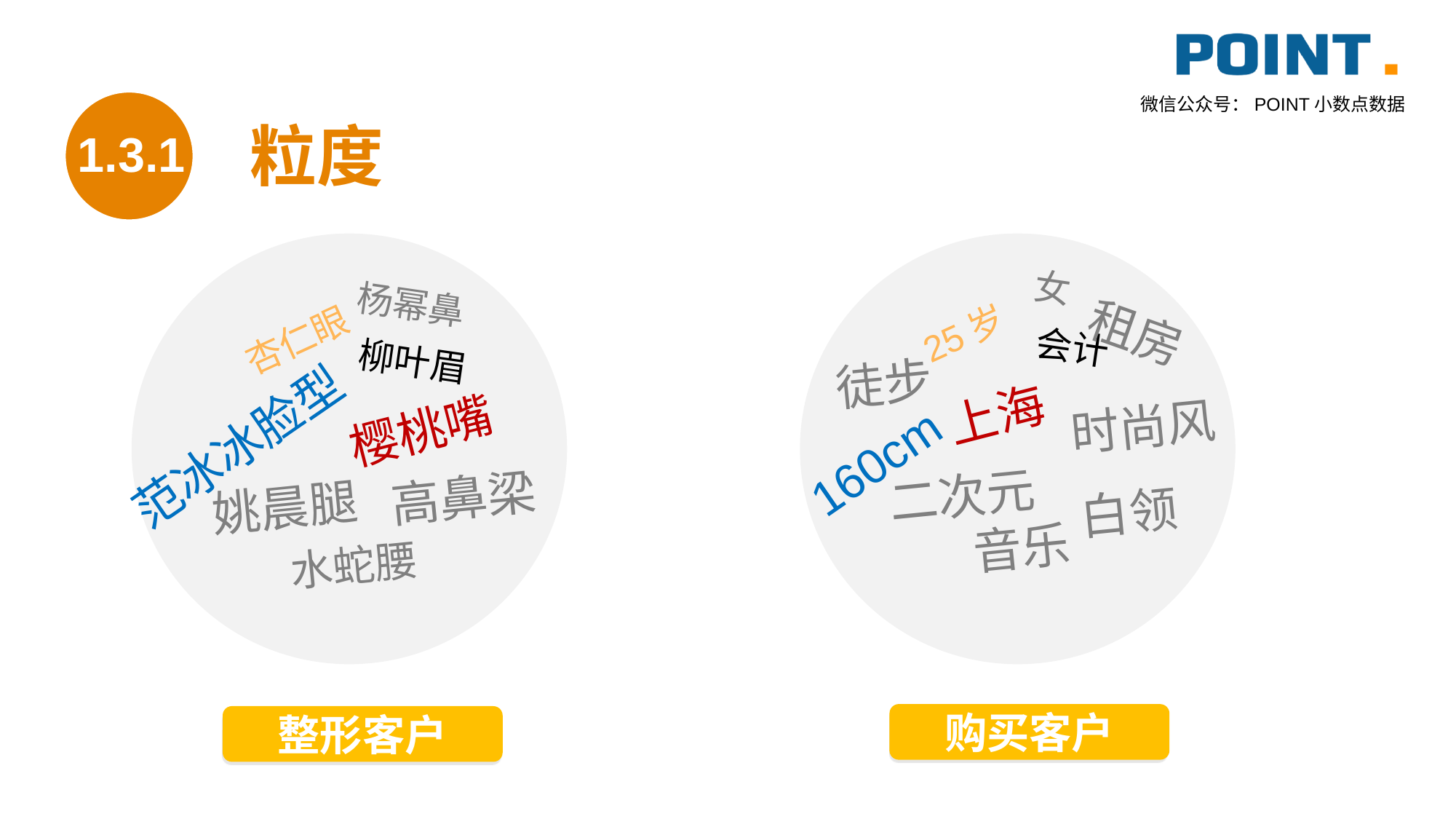

1.3.1
粒度

女
25岁
会计
上海
160cm
时尚风
二次元
租房
徒步
白领
音乐
杨幂鼻
杏仁眼
柳叶眉
樱桃嘴
范冰冰脸型
高鼻梁
姚晨腿
水蛇腰
购买客户
整形客户